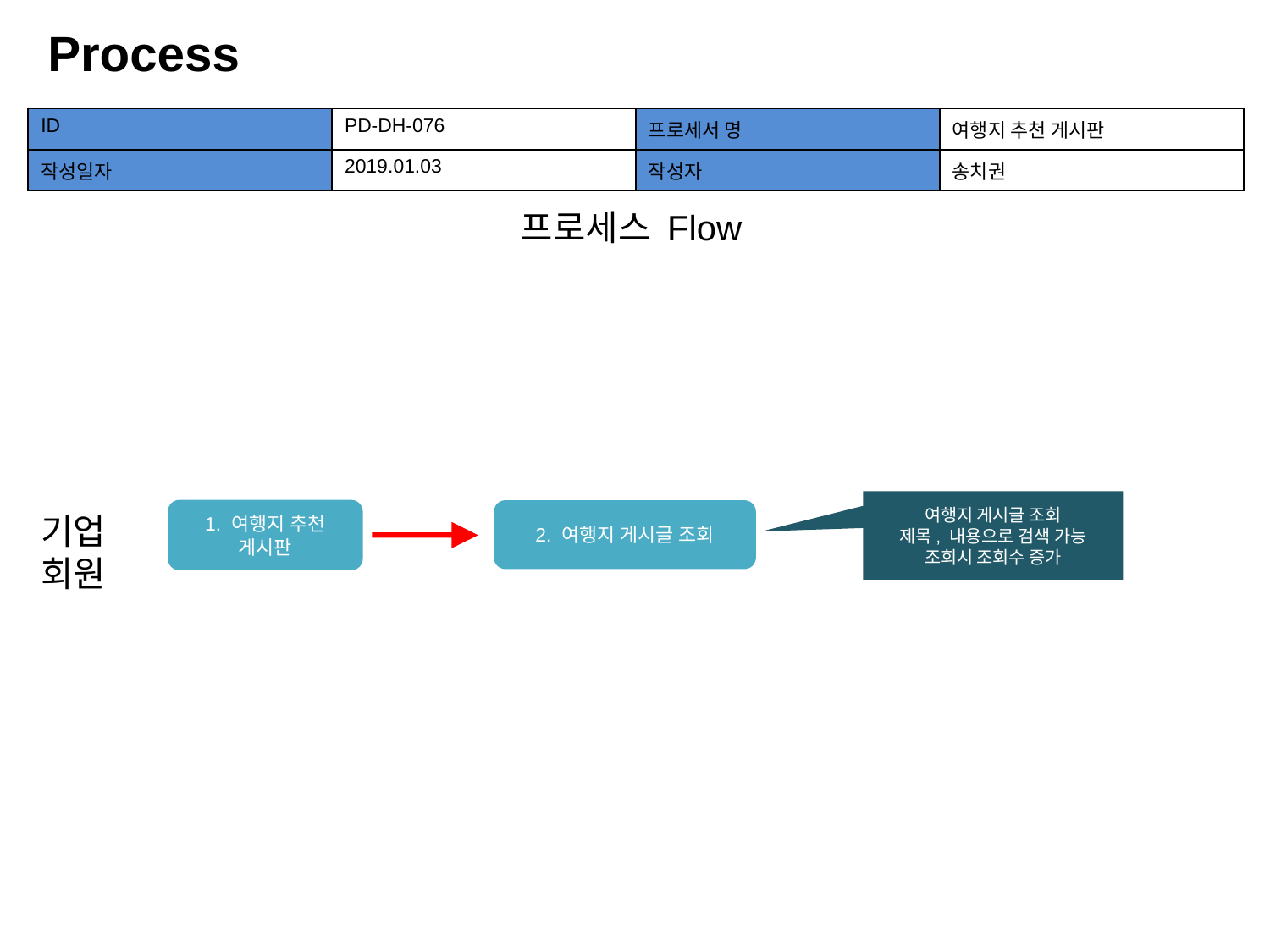

Process

| ID | PD-DH-076 | 프로세서 명 | 여행지 추천 게시판 |
| --- | --- | --- | --- |
| 작성일자 | 2019.01.03 | 작성자 | 송치권 |
프로세스 Flow
여행지 게시글 조회
제목, 내용으로 검색 가능
조회시 조회수 증가
1. 여행지 추천
게시판
2. 여행지 게시글 조회
기업
회원